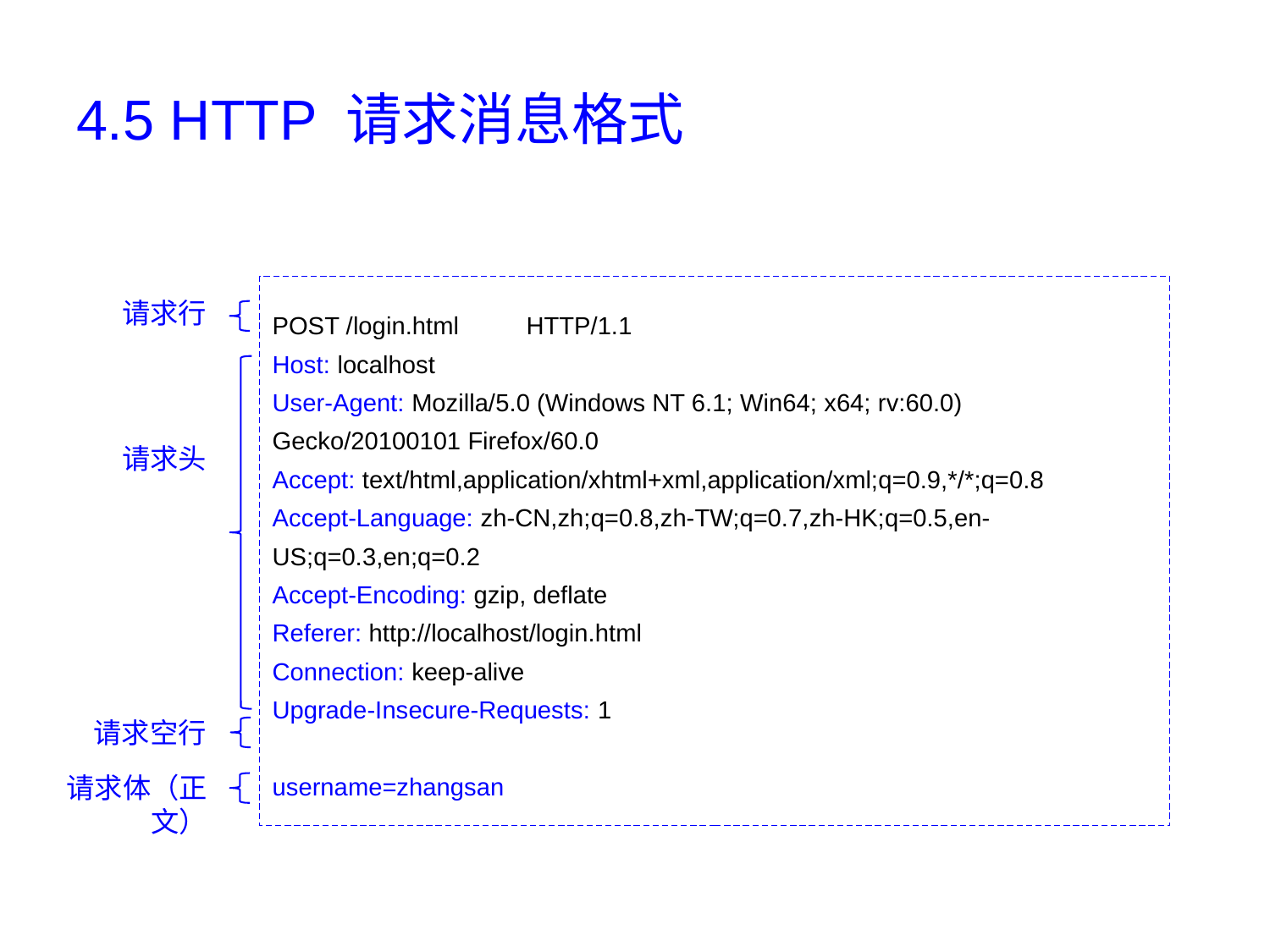

# 4.5 HTTP 请求消息格式
POST /login.html	HTTP/1.1
Host: localhost
User-Agent: Mozilla/5.0 (Windows NT 6.1; Win64; x64; rv:60.0) Gecko/20100101 Firefox/60.0
Accept: text/html,application/xhtml+xml,application/xml;q=0.9,*/*;q=0.8
Accept-Language: zh-CN,zh;q=0.8,zh-TW;q=0.7,zh-HK;q=0.5,en-US;q=0.3,en;q=0.2
Accept-Encoding: gzip, deflate
Referer: http://localhost/login.html
Connection: keep-alive
Upgrade-Insecure-Requests: 1

username=zhangsan
请求行

请求头
请求空行

请求体（正文）